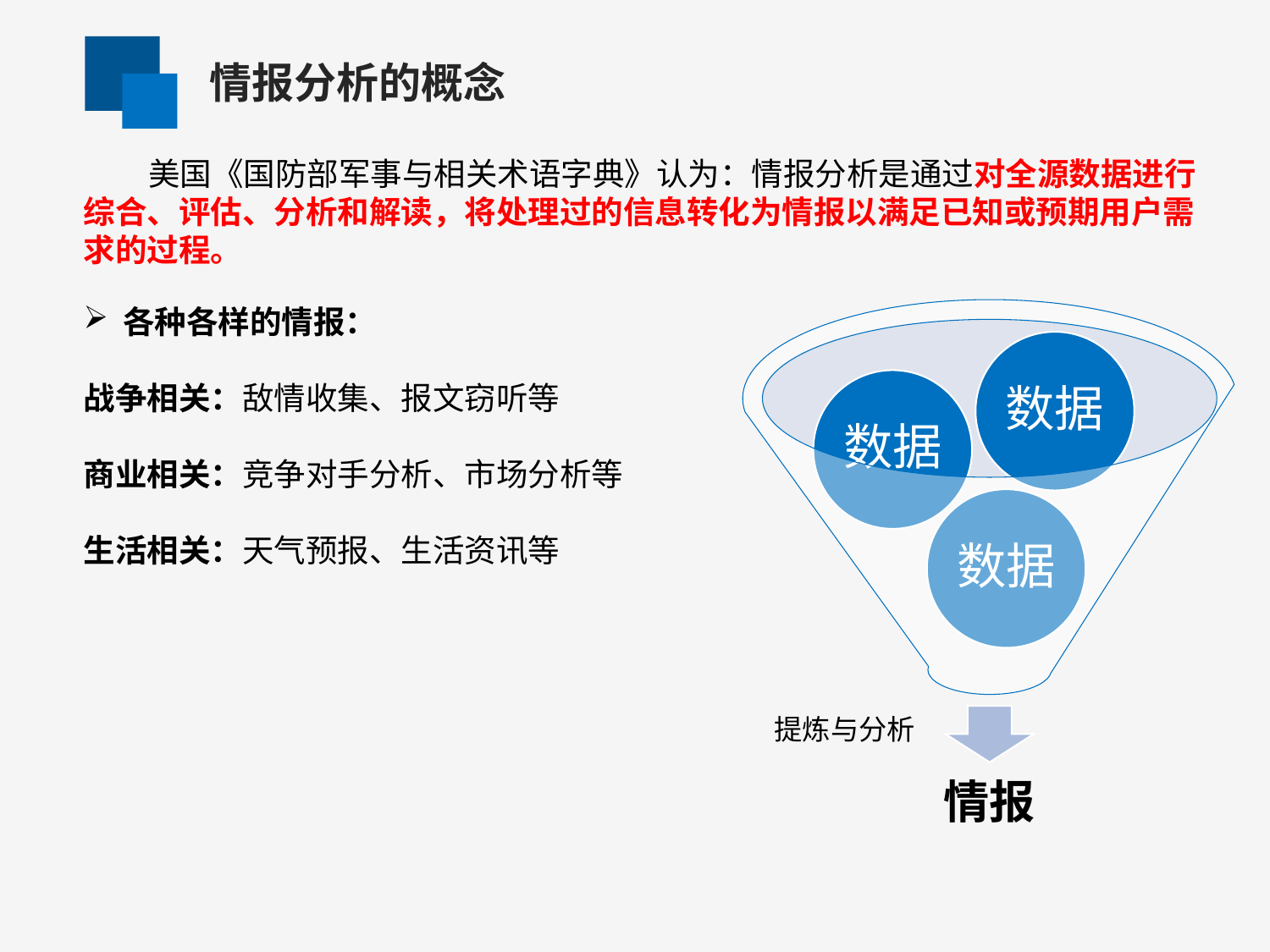

情报分析的概念
        美国《国防部军事与相关术语字典》认为：情报分析是通过对全源数据进行综合、评估、分析和解读，将处理过的信息转化为情报以满足已知或预期用户需求的过程。
各种各样的情报：

战争相关：敌情收集、报文窃听等

商业相关：竞争对手分析、市场分析等

生活相关：天气预报、生活资讯等

情报
数据
数据
数据
提炼与分析